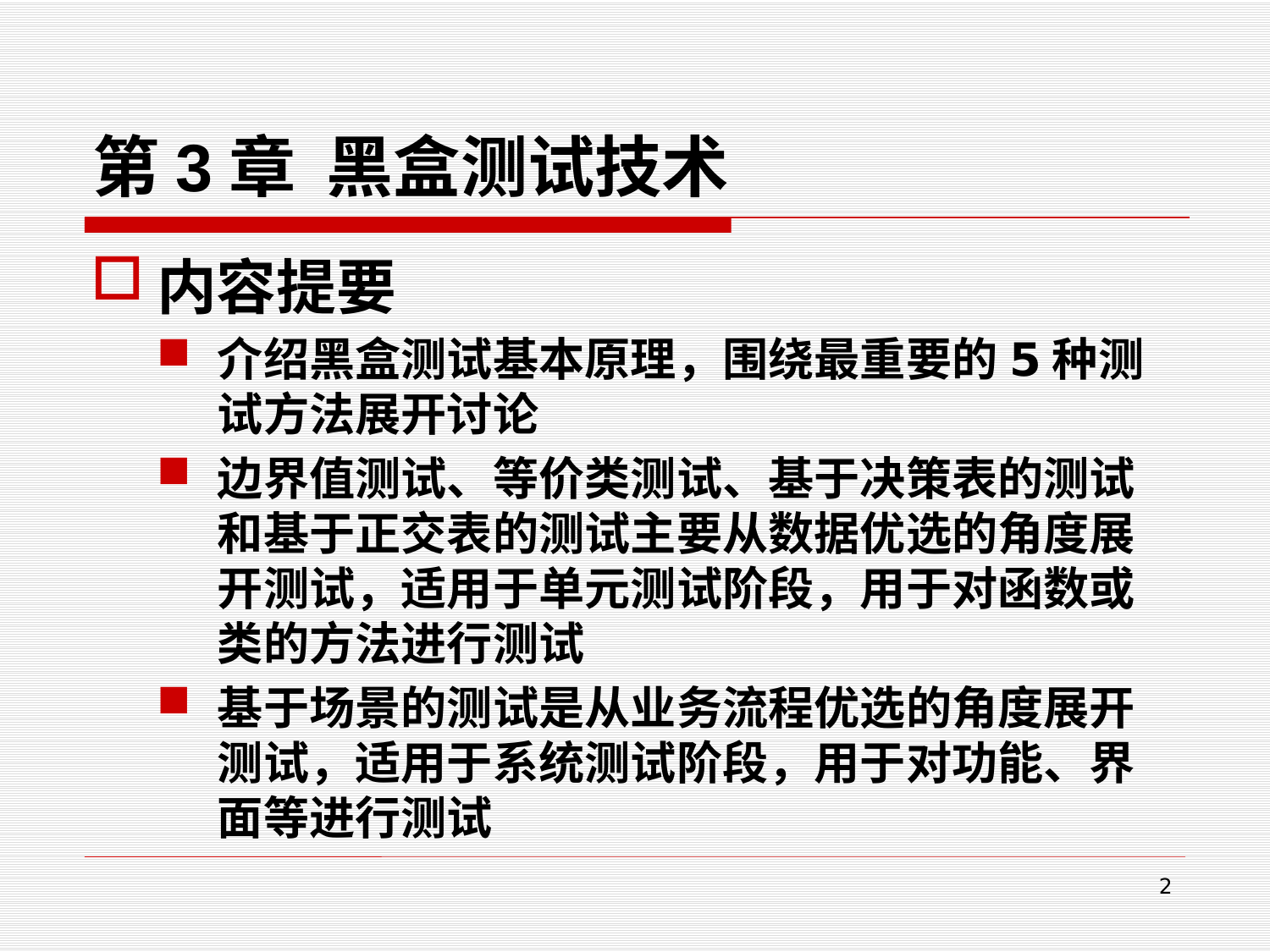

# 第3章  黑盒测试技术
内容提要
介绍黑盒测试基本原理，围绕最重要的5种测试方法展开讨论
边界值测试、等价类测试、基于决策表的测试和基于正交表的测试主要从数据优选的角度展开测试，适用于单元测试阶段，用于对函数或类的方法进行测试
基于场景的测试是从业务流程优选的角度展开测试，适用于系统测试阶段，用于对功能、界面等进行测试
2